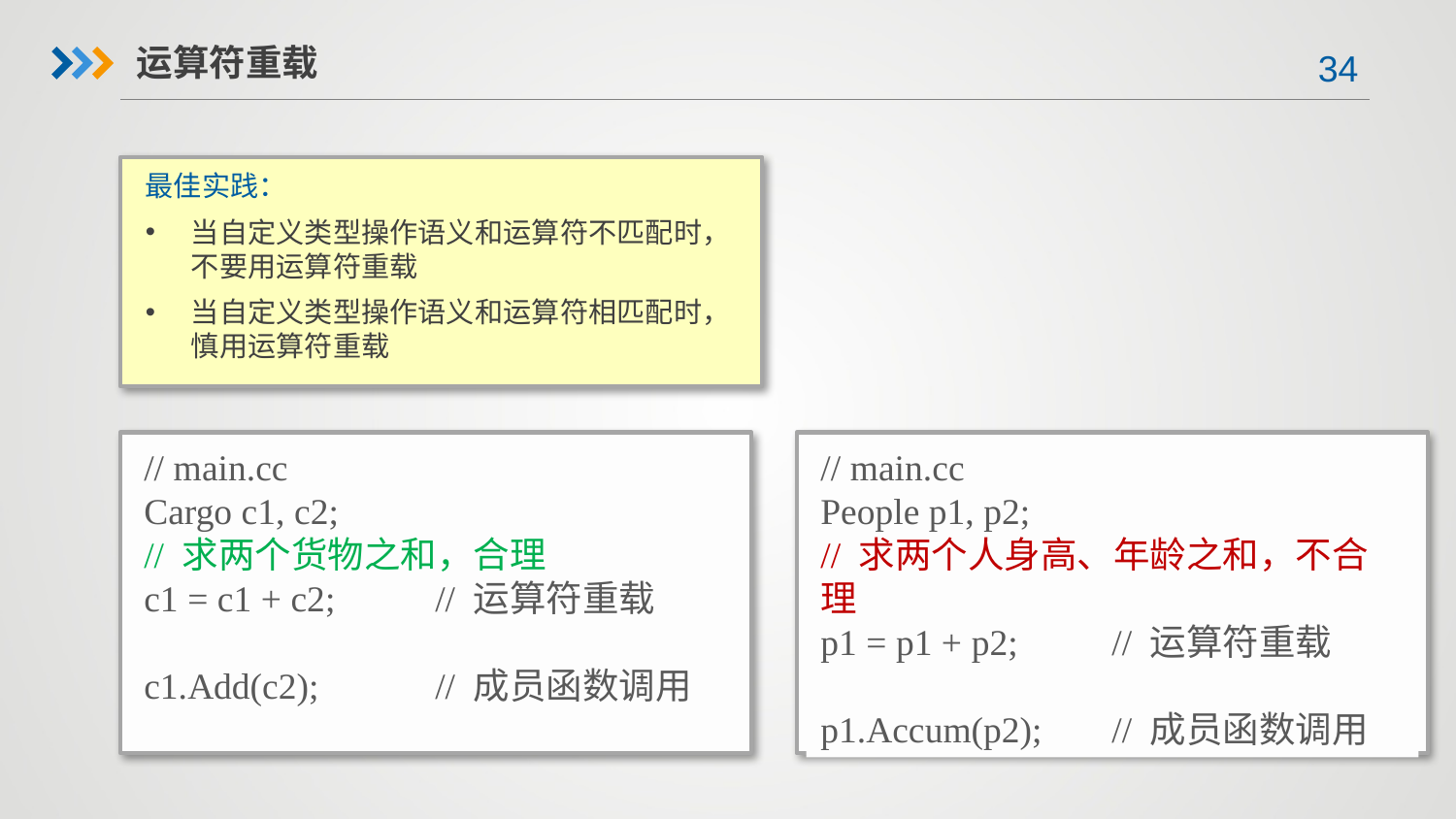

运算符重载

最佳实践：
当自定义类型操作语义和运算符不匹配时，不要用运算符重载
当自定义类型操作语义和运算符相匹配时，慎用运算符重载

// main.cc
Cargo c1, c2;
// 求两个货物之和，合理
c1 = c1 + c2;	// 运算符重载

c1.Add(c2);	// 成员函数调用

// main.cc
People p1, p2;
// 求两个人身高、年龄之和，不合理
p1 = p1 + p2;	// 运算符重载

p1.Accum(p2);	// 成员函数调用